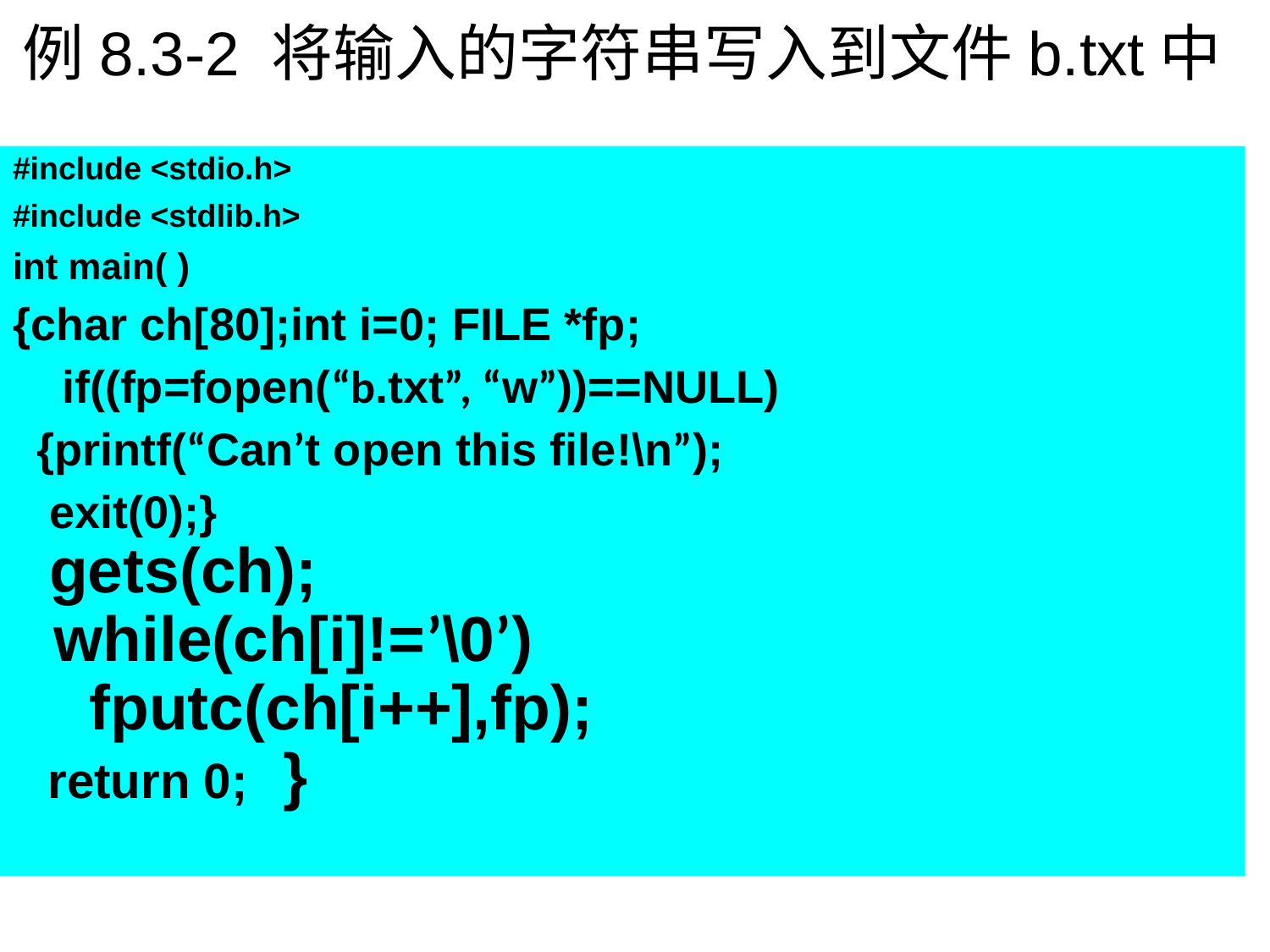

# 例8.3-2 将输入的字符串写入到文件b.txt中
#include <stdio.h>
#include <stdlib.h>
int main( )
{char ch[80];int i=0; FILE *fp;
	  if((fp=fopen(“b.txt”, “w”))==NULL)
	{printf(“Can’t open this file!\n”);
	 exit(0);}
	 gets(ch);
	 while(ch[i]!=’\0’)
	   fputc(ch[i++],fp);
  return 0;  }